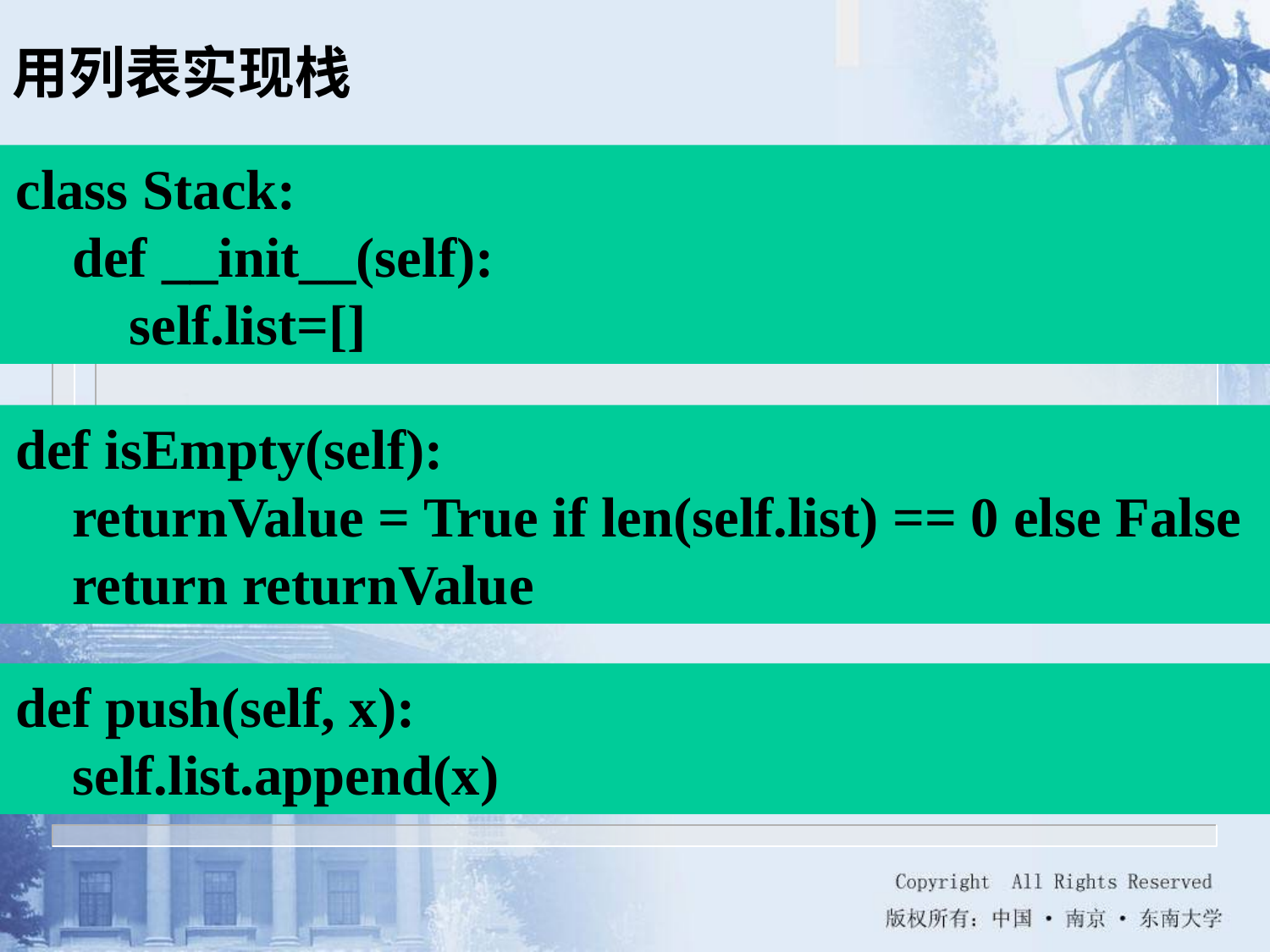

用列表实现栈
class Stack:
    def __init__(self):
        self.list=[]
def isEmpty(self):
    returnValue = True if len(self.list) == 0 else False
    return returnValue
def push(self, x):
    self.list.append(x)